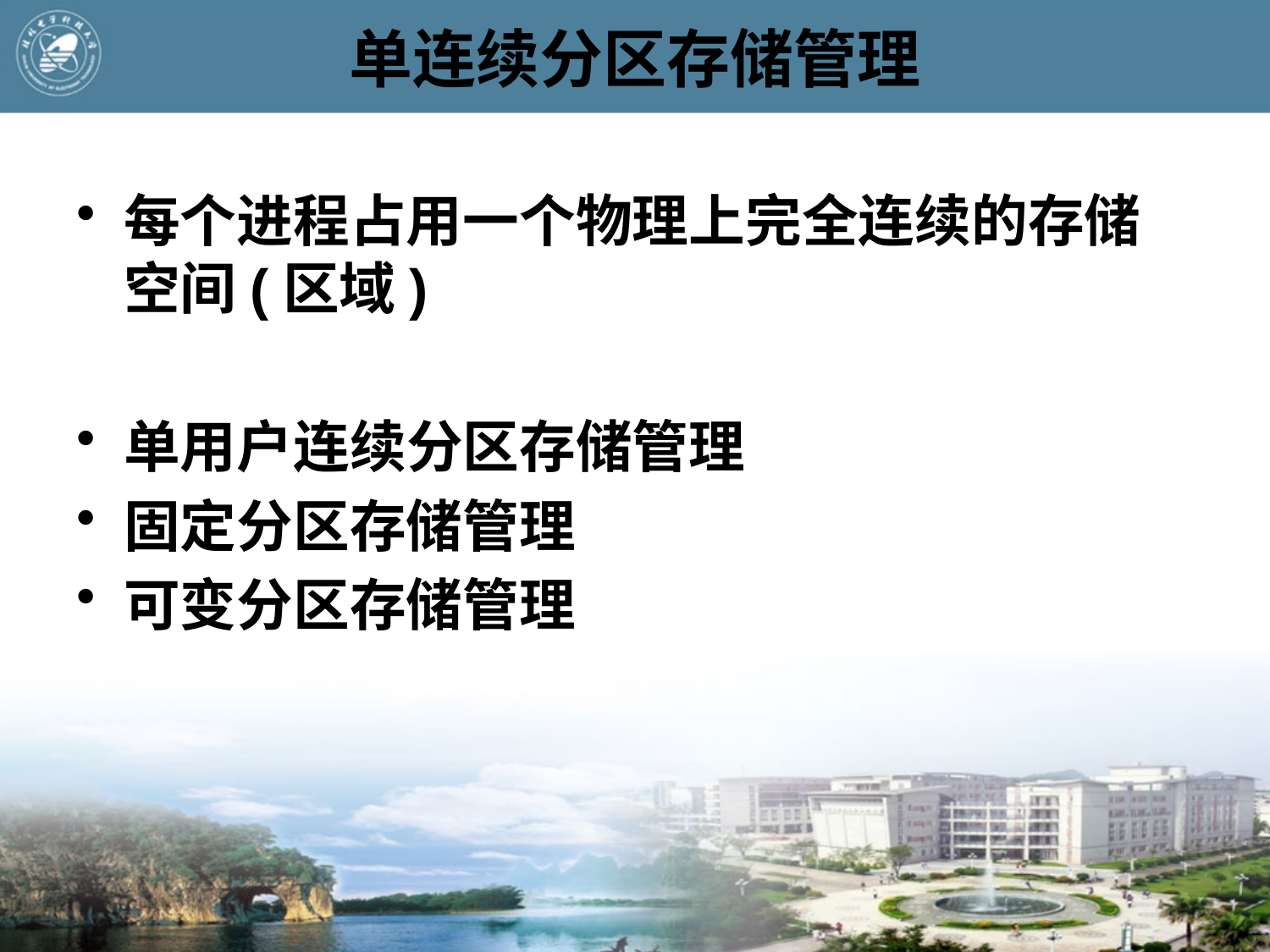

# 单连续分区存储管理
每个进程占用一个物理上完全连续的存储空间(区域)

单用户连续分区存储管理
固定分区存储管理
可变分区存储管理